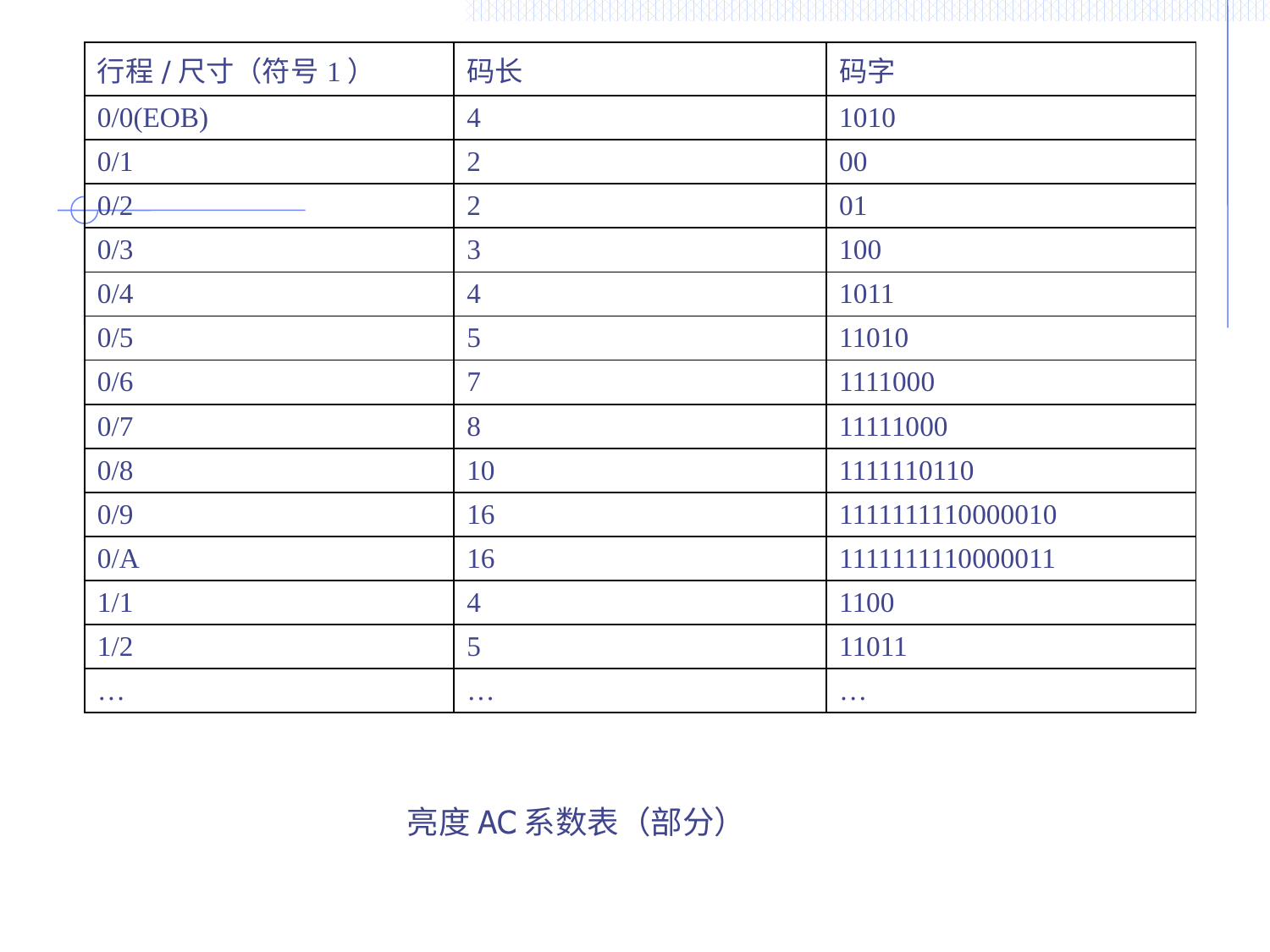

| 行程/尺寸（符号1） | 码长 | 码字 |
| --- | --- | --- |
| 0/0(EOB) | 4 | 1010 |
| 0/1 | 2 | 00 |
| 0/2 | 2 | 01 |
| 0/3 | 3 | 100 |
| 0/4 | 4 | 1011 |
| 0/5 | 5 | 11010 |
| 0/6 | 7 | 1111000 |
| 0/7 | 8 | 11111000 |
| 0/8 | 10 | 1111110110 |
| 0/9 | 16 | 1111111110000010 |
| 0/A | 16 | 1111111110000011 |
| 1/1 | 4 | 1100 |
| 1/2 | 5 | 11011 |
| … | … | … |
亮度AC系数表（部分）